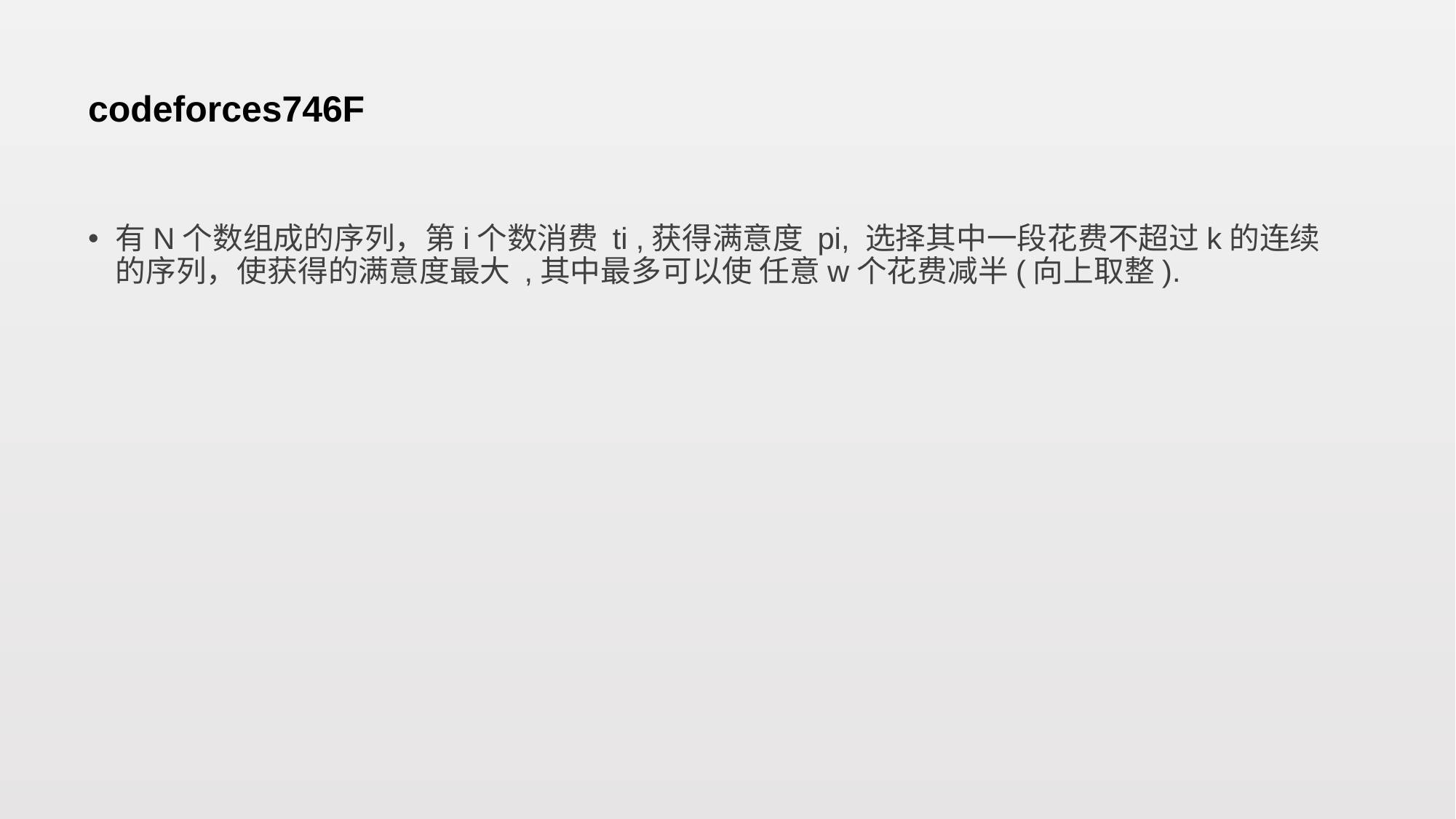

# codeforces746F
有N个数组成的序列，第i个数消费 ti ,获得满意度 pi, 选择其中一段花费不超过k的连续的序列，使获得的满意度最大 ,其中最多可以使 任意w个花费减半(向上取整).